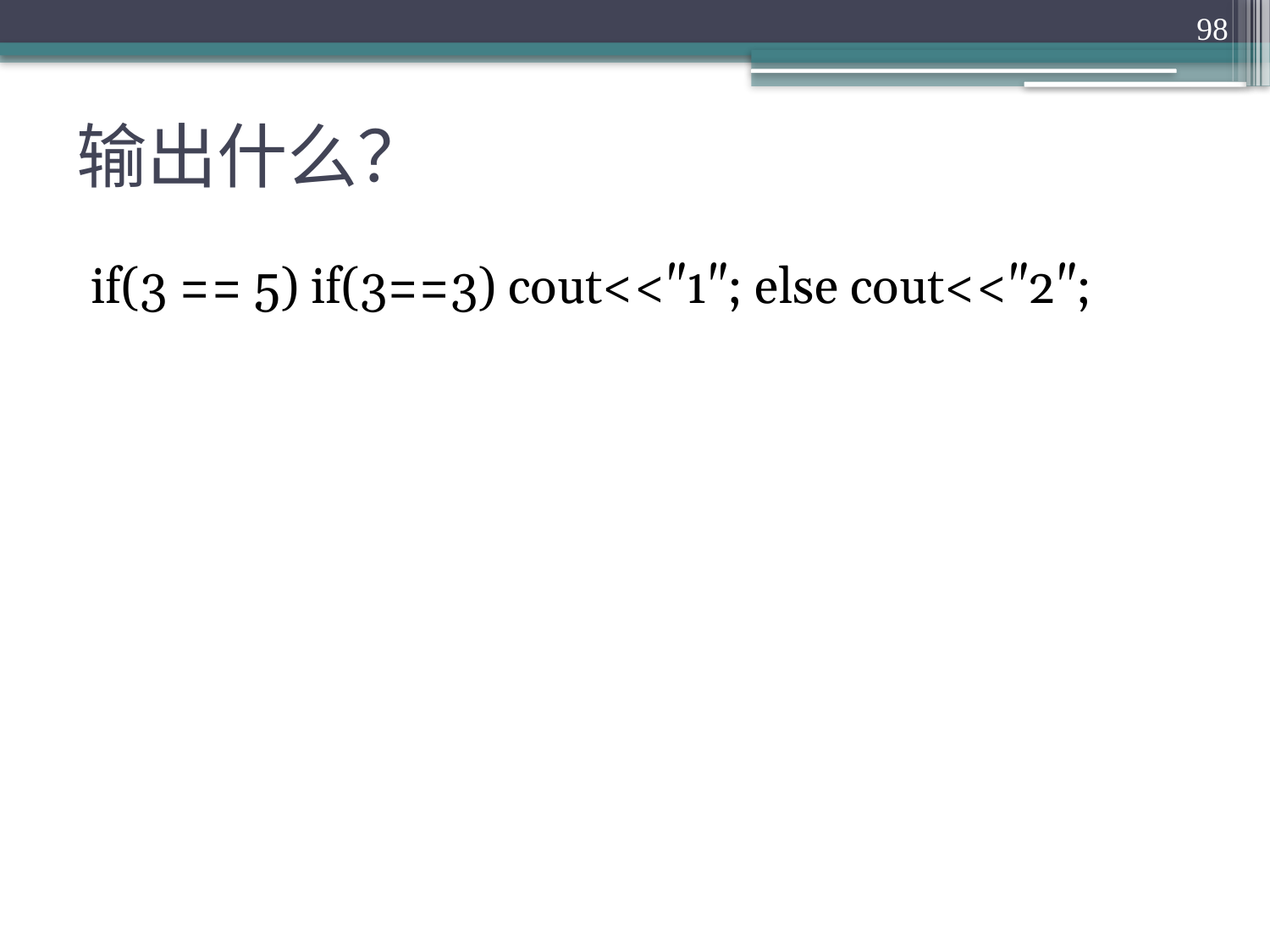

98
# 输出什么？
if(3 == 5) if(3==3) cout<<"1"; else cout<<"2";